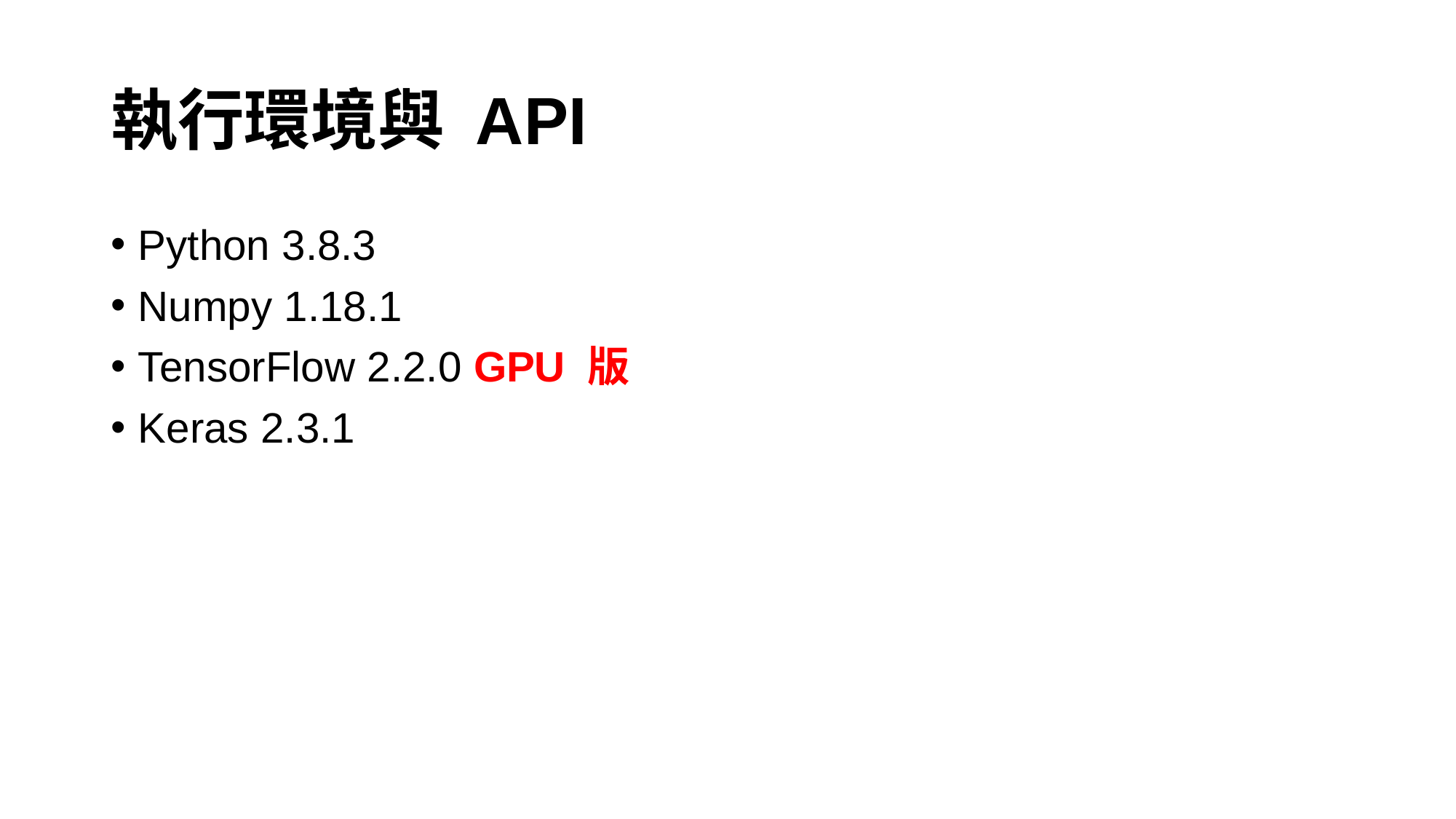

# 執行環境與 API
Python 3.8.3
Numpy 1.18.1
TensorFlow 2.2.0 GPU 版
Keras 2.3.1